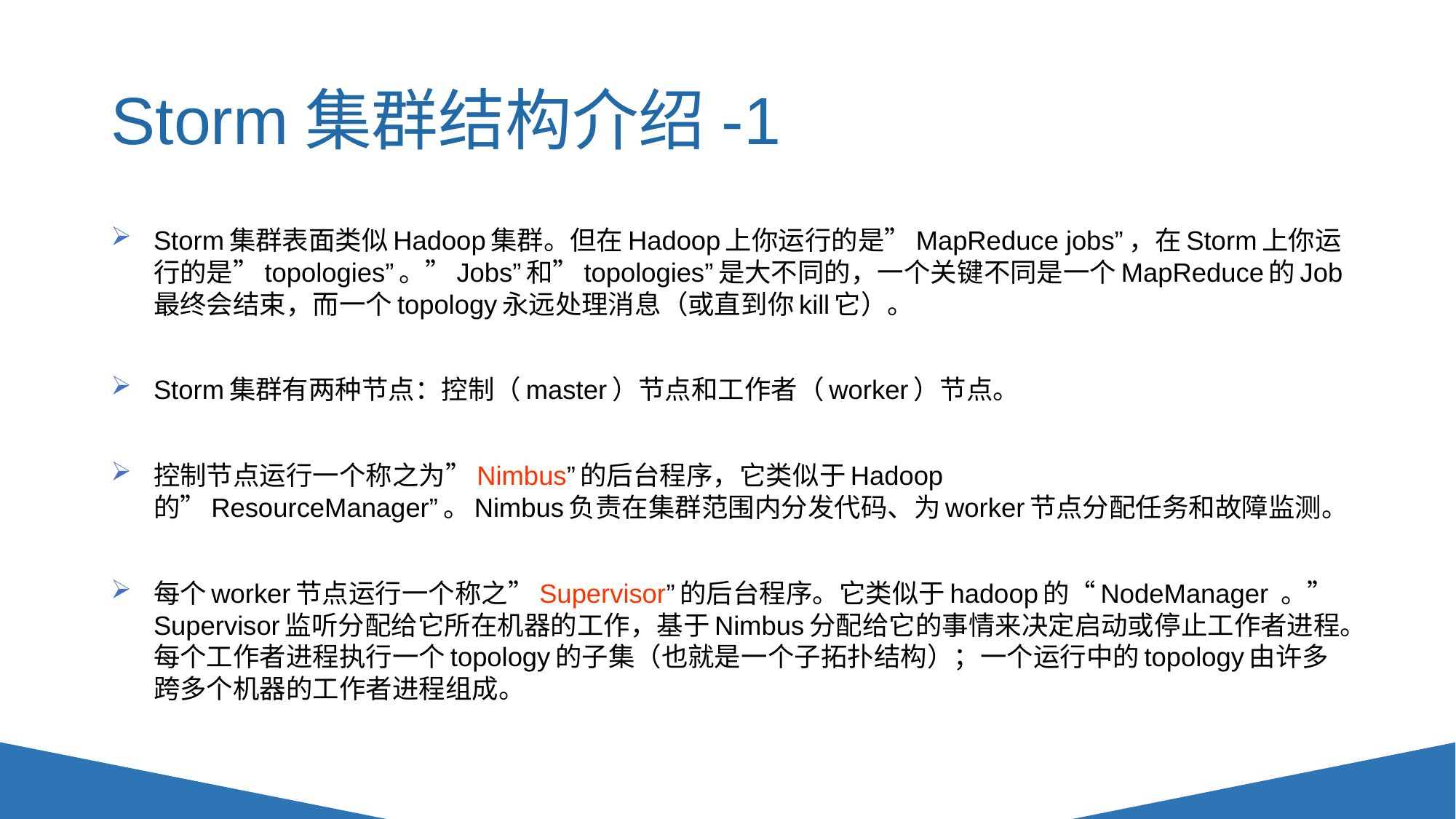

# Storm集群结构介绍-1
Storm集群表面类似Hadoop集群。但在Hadoop上你运行的是”MapReduce jobs”，在Storm上你运行的是”topologies”。”Jobs”和”topologies”是大不同的，一个关键不同是一个MapReduce的Job最终会结束，而一个topology永远处理消息（或直到你kill它）。

Storm集群有两种节点：控制（master）节点和工作者（worker）节点。

控制节点运行一个称之为”Nimbus”的后台程序，它类似于Hadoop的”ResourceManager”。Nimbus负责在集群范围内分发代码、为worker节点分配任务和故障监测。

每个worker节点运行一个称之”Supervisor”的后台程序。它类似于hadoop的“NodeManager 。”Supervisor监听分配给它所在机器的工作，基于Nimbus分配给它的事情来决定启动或停止工作者进程。每个工作者进程执行一个topology的子集（也就是一个子拓扑结构）；一个运行中的topology由许多跨多个机器的工作者进程组成。